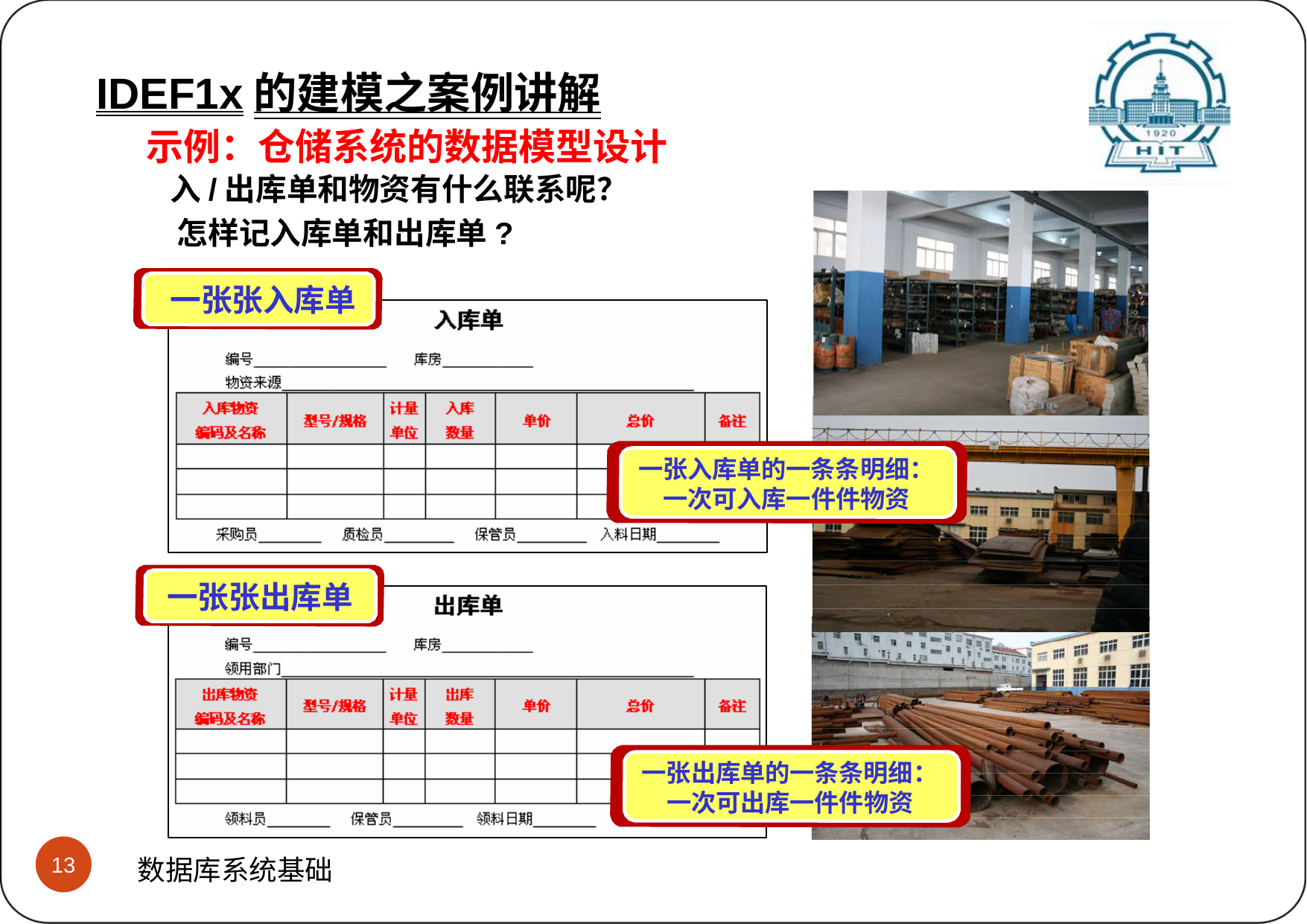

IDEF1x的建模之案例讲解
示例：仓储系统的数据模型设计

入/出库单和物资有什么联系呢？ 怎样记入库单和出库单?

一张张入库单

一张入库单的一条条明细： 一次可入库一件件物资

一张张出库单

一张出库单的一条条明细： 一次可出库一件件物资